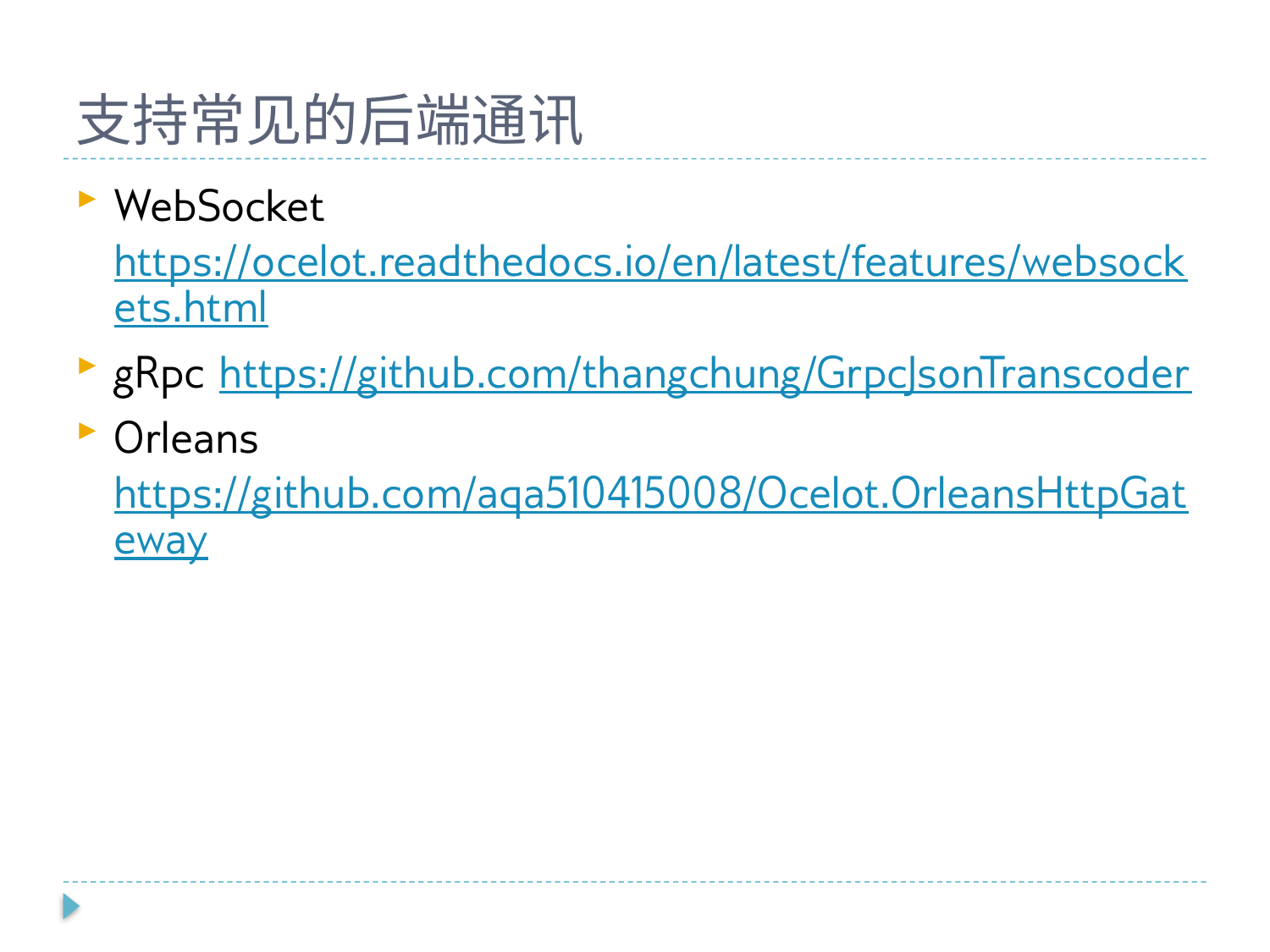

# 支持常见的后端通讯
WebSocket https://ocelot.readthedocs.io/en/latest/features/websockets.html
gRpc https://github.com/thangchung/GrpcJsonTranscoder
Orleans https://github.com/aqa510415008/Ocelot.OrleansHttpGateway